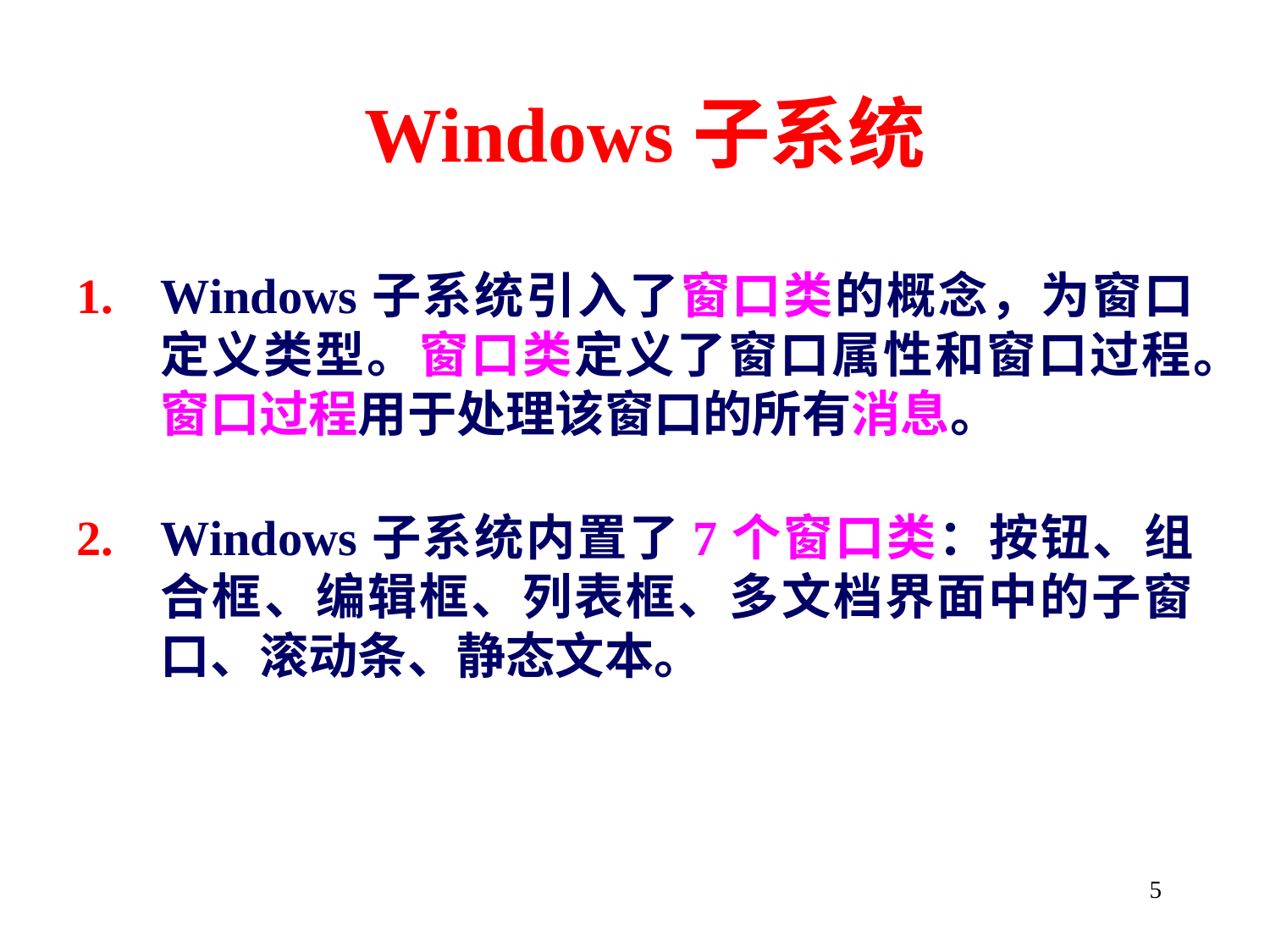

# Windows子系统
Windows子系统引入了窗口类的概念，为窗口定义类型。窗口类定义了窗口属性和窗口过程。窗口过程用于处理该窗口的所有消息。

Windows子系统内置了7个窗口类：按钮、组合框、编辑框、列表框、多文档界面中的子窗口、滚动条、静态文本。
5